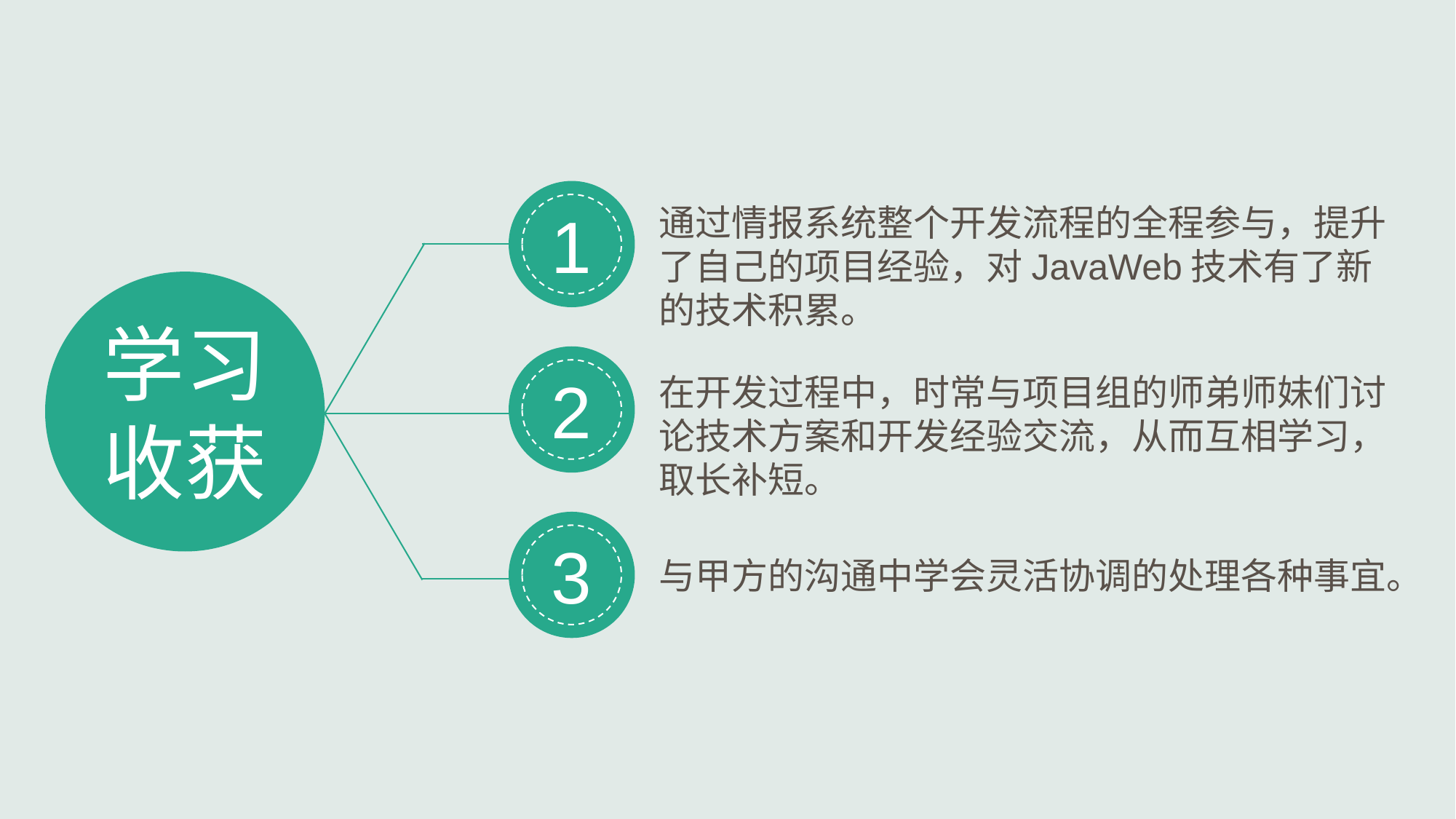

1

通过情报系统整个开发流程的全程参与，提升了自己的项目经验，对JavaWeb技术有了新的技术积累。
学习收获
2

在开发过程中，时常与项目组的师弟师妹们讨论技术方案和开发经验交流，从而互相学习，取长补短。
3

与甲方的沟通中学会灵活协调的处理各种事宜。